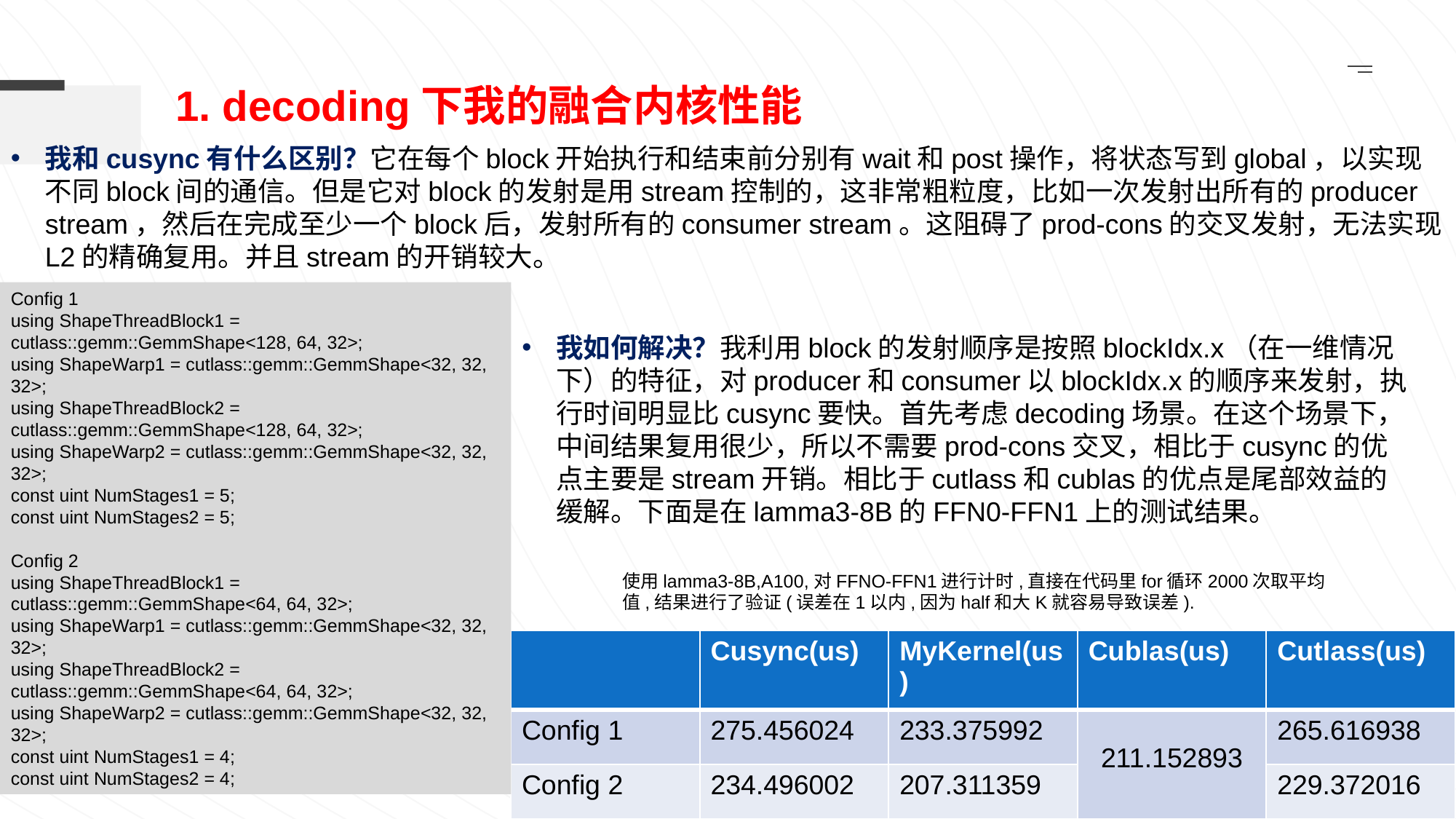

1. decoding下我的融合内核性能
我和cusync有什么区别？它在每个block开始执行和结束前分别有wait和post操作，将状态写到global，以实现不同block间的通信。但是它对block的发射是用stream控制的，这非常粗粒度，比如一次发射出所有的producer stream，然后在完成至少一个block后，发射所有的consumer stream。这阻碍了prod-cons的交叉发射，无法实现L2的精确复用。并且stream的开销较大。

Config 1
using ShapeThreadBlock1 = cutlass::gemm::GemmShape<128, 64, 32>;
using ShapeWarp1 = cutlass::gemm::GemmShape<32, 32, 32>;
using ShapeThreadBlock2 = cutlass::gemm::GemmShape<128, 64, 32>;
using ShapeWarp2 = cutlass::gemm::GemmShape<32, 32, 32>;
const uint NumStages1 = 5;
const uint NumStages2 = 5;

Config 2
using ShapeThreadBlock1 = cutlass::gemm::GemmShape<64, 64, 32>;
using ShapeWarp1 = cutlass::gemm::GemmShape<32, 32, 32>;
using ShapeThreadBlock2 = cutlass::gemm::GemmShape<64, 64, 32>;
using ShapeWarp2 = cutlass::gemm::GemmShape<32, 32, 32>;
const uint NumStages1 = 4;
const uint NumStages2 = 4;
我如何解决？我利用block的发射顺序是按照blockIdx.x（在一维情况下）的特征，对producer和consumer以blockIdx.x的顺序来发射，执行时间明显比cusync要快。首先考虑decoding场景。在这个场景下，中间结果复用很少，所以不需要prod-cons交叉，相比于cusync的优点主要是stream开销。相比于cutlass和cublas的优点是尾部效益的缓解。下面是在lamma3-8B的FFN0-FFN1上的测试结果。
使用lamma3-8B,A100,对FFNO-FFN1进行计时,直接在代码里for循环2000次取平均值,结果进行了验证(误差在1以内,因为half和大K就容易导致误差).
|  | Cusync(us) | MyKernel(us) | Cublas(us) | Cutlass(us) |
| --- | --- | --- | --- | --- |
| Config 1 | 275.456024 | 233.375992 | 211.152893 | 265.616938 |
| Config 2 | 234.496002 | 207.311359 |  | 229.372016 |